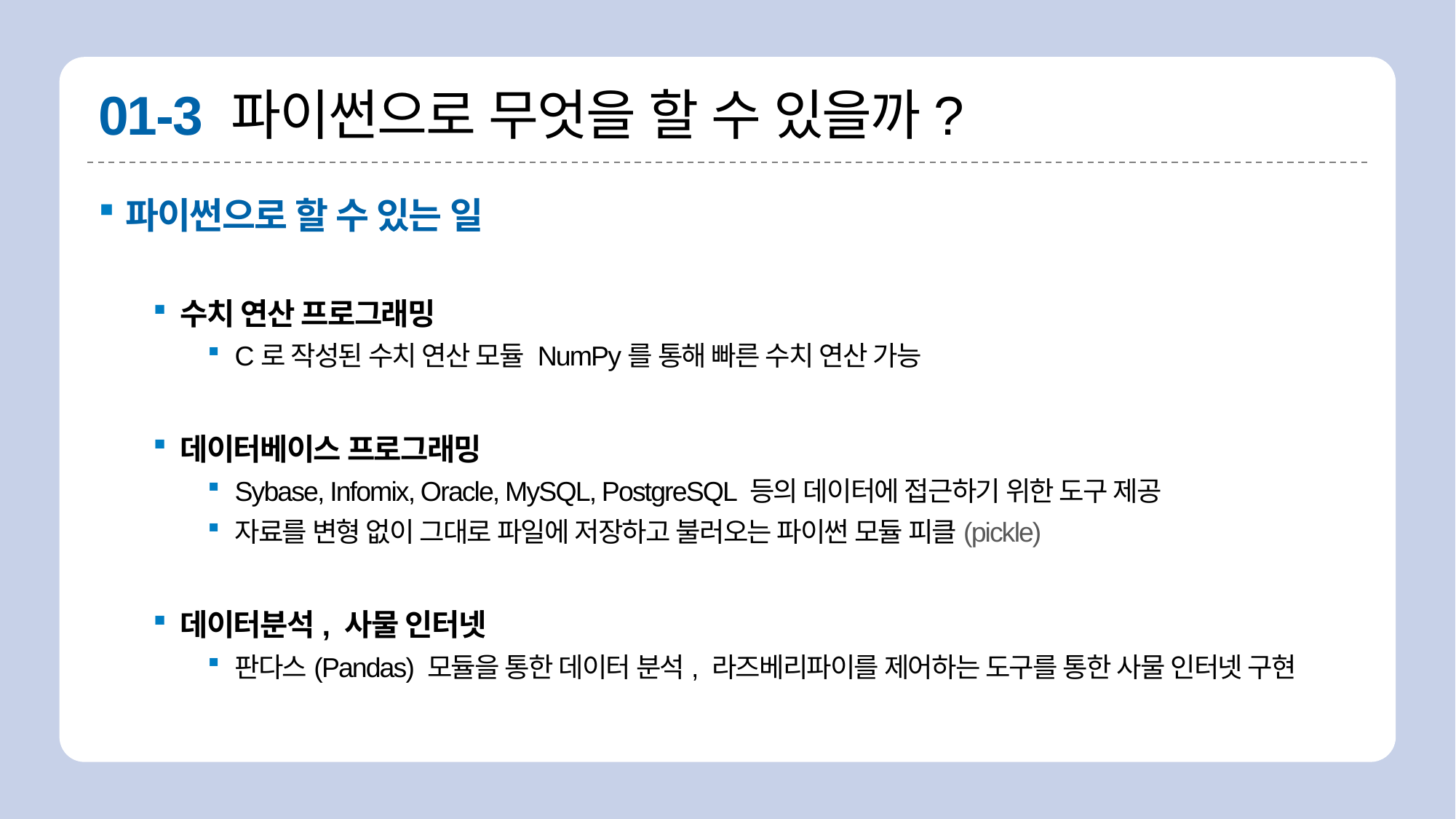

# 01-3 파이썬으로 무엇을 할 수 있을까?
파이썬으로 할 수 있는 일

수치 연산 프로그래밍
C로 작성된 수치 연산 모듈 NumPy를 통해 빠른 수치 연산 가능

데이터베이스 프로그래밍
Sybase, Infomix, Oracle, MySQL, PostgreSQL 등의 데이터에 접근하기 위한 도구 제공
자료를 변형 없이 그대로 파일에 저장하고 불러오는 파이썬 모듈 피클(pickle)

데이터분석, 사물 인터넷
판다스(Pandas) 모듈을 통한 데이터 분석, 라즈베리파이를 제어하는 도구를 통한 사물 인터넷 구현